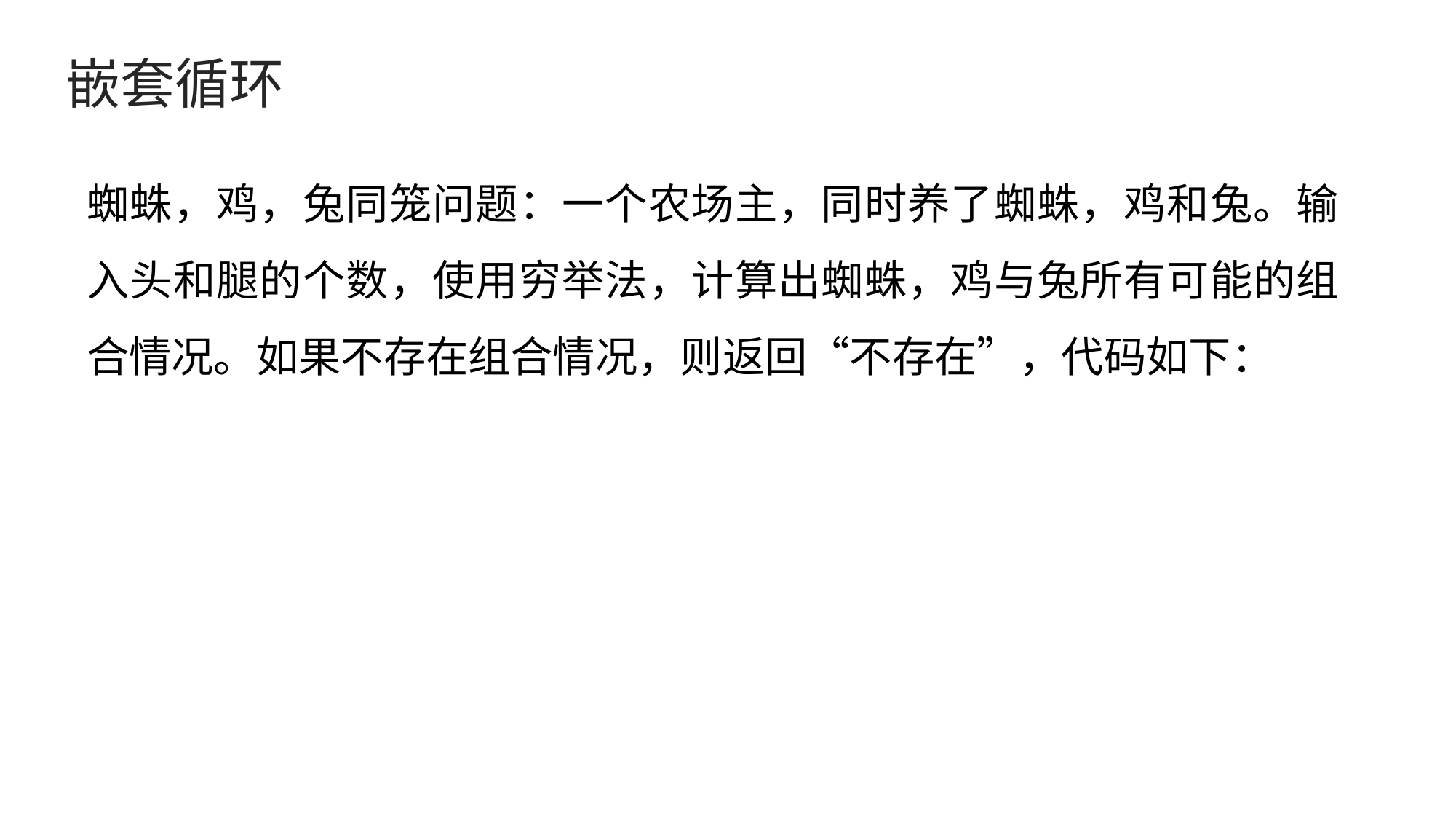

# 嵌套循环
蜘蛛，鸡，兔同笼问题：一个农场主，同时养了蜘蛛，鸡和兔。输入头和腿的个数，使用穷举法，计算出蜘蛛，鸡与兔所有可能的组合情况。如果不存在组合情况，则返回“不存在”，代码如下：